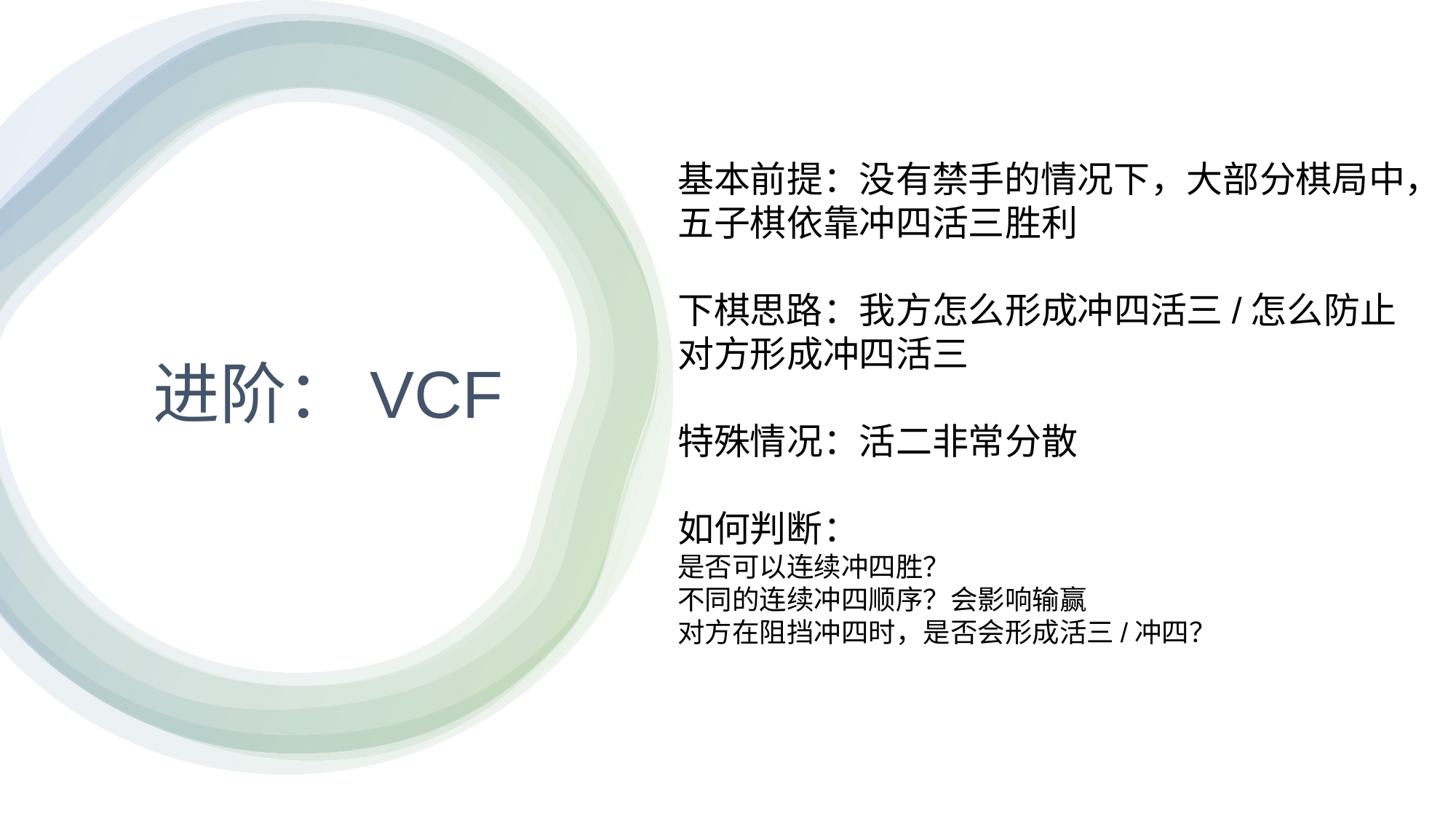

仅仅统计场上的活二数量是不够的

基本前提：没有禁手的情况下，大部分棋局中，五子棋依靠冲四活三胜利

下棋思路：我方怎么形成冲四活三/怎么防止对方形成冲四活三

特殊情况：活二非常分散

如何判断：
是否可以连续冲四胜？
不同的连续冲四顺序？会影响输赢
对方在阻挡冲四时，是否会形成活三/冲四？

# 进阶：VCF